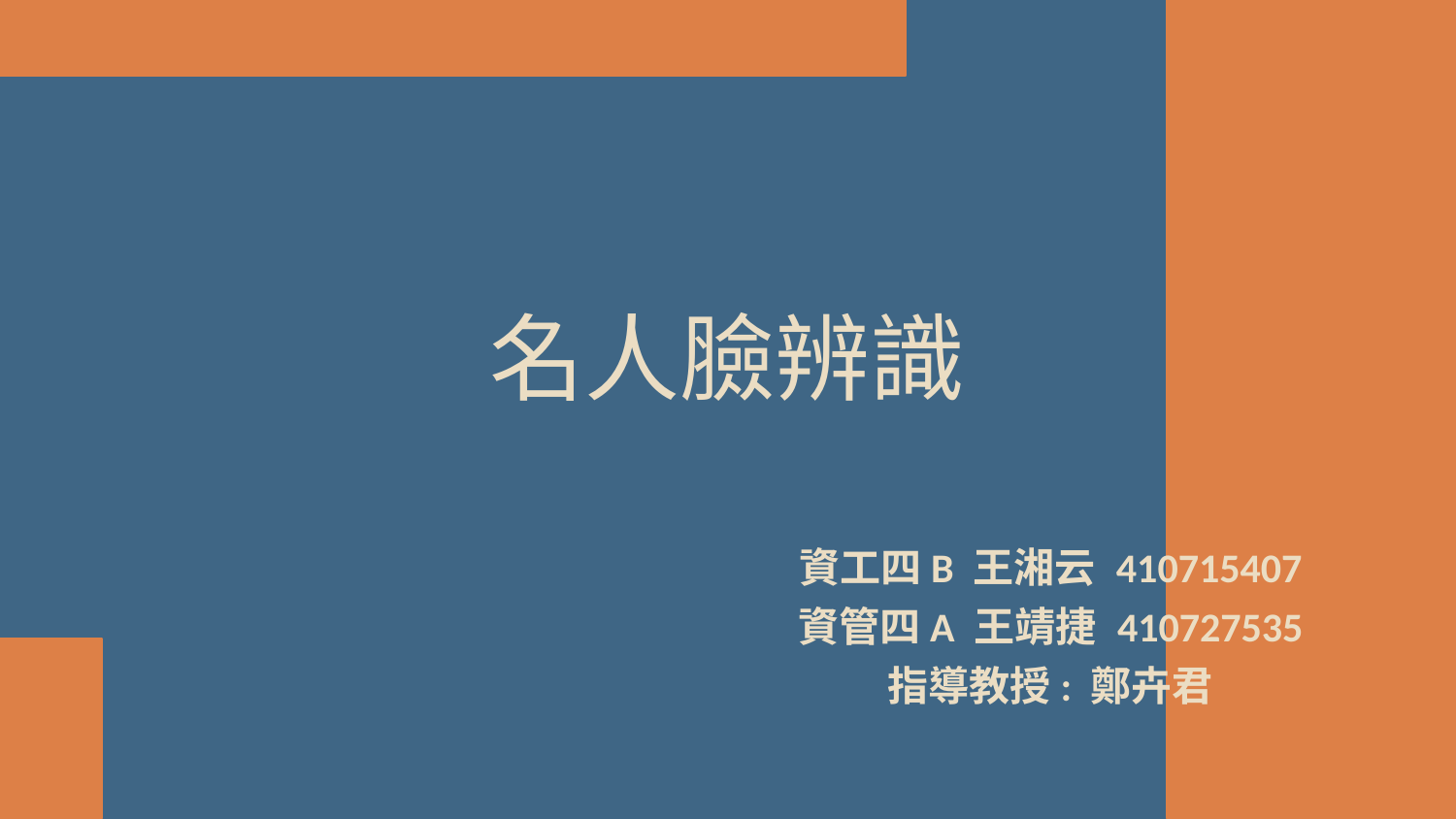

# 名人臉辨識
資工四B 王湘云 410715407
資管四A 王靖捷 410727535
指導教授: 鄭卉君